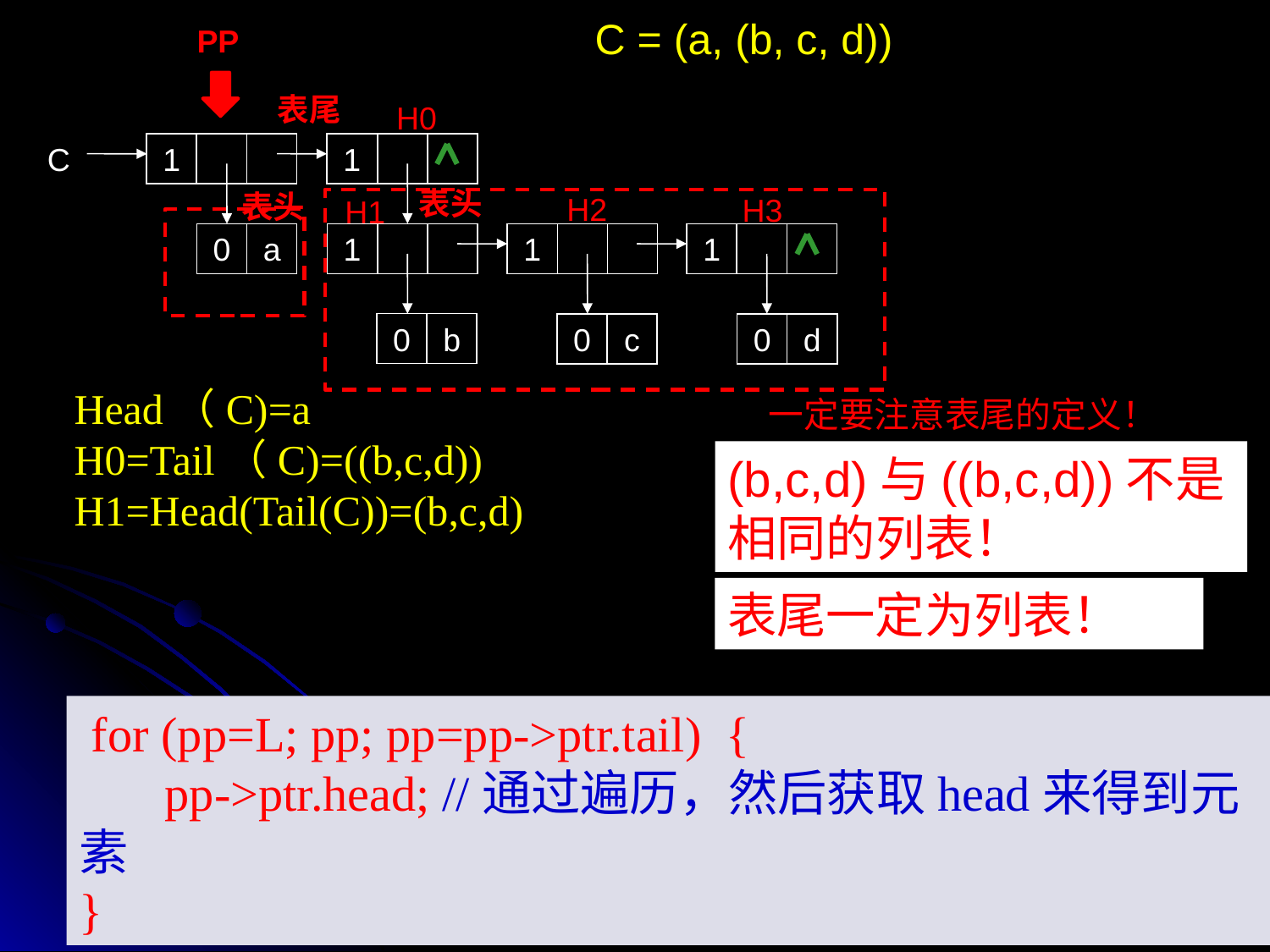

C = (a, (b, c, d))
PP

表尾
H0
C
1

1

表头
表头
H2
H3
H1

0
a
1

1

1

0
b
0
c
0
d
Head（C)=a
H0=Tail（C)=((b,c,d))
H1=Head(Tail(C))=(b,c,d)
一定要注意表尾的定义！
(b,c,d)与((b,c,d))不是相同的列表！
表尾一定为列表！
 for (pp=L; pp; pp=pp->ptr.tail)  {
       pp->ptr.head; //通过遍历，然后获取head来得到元素
}